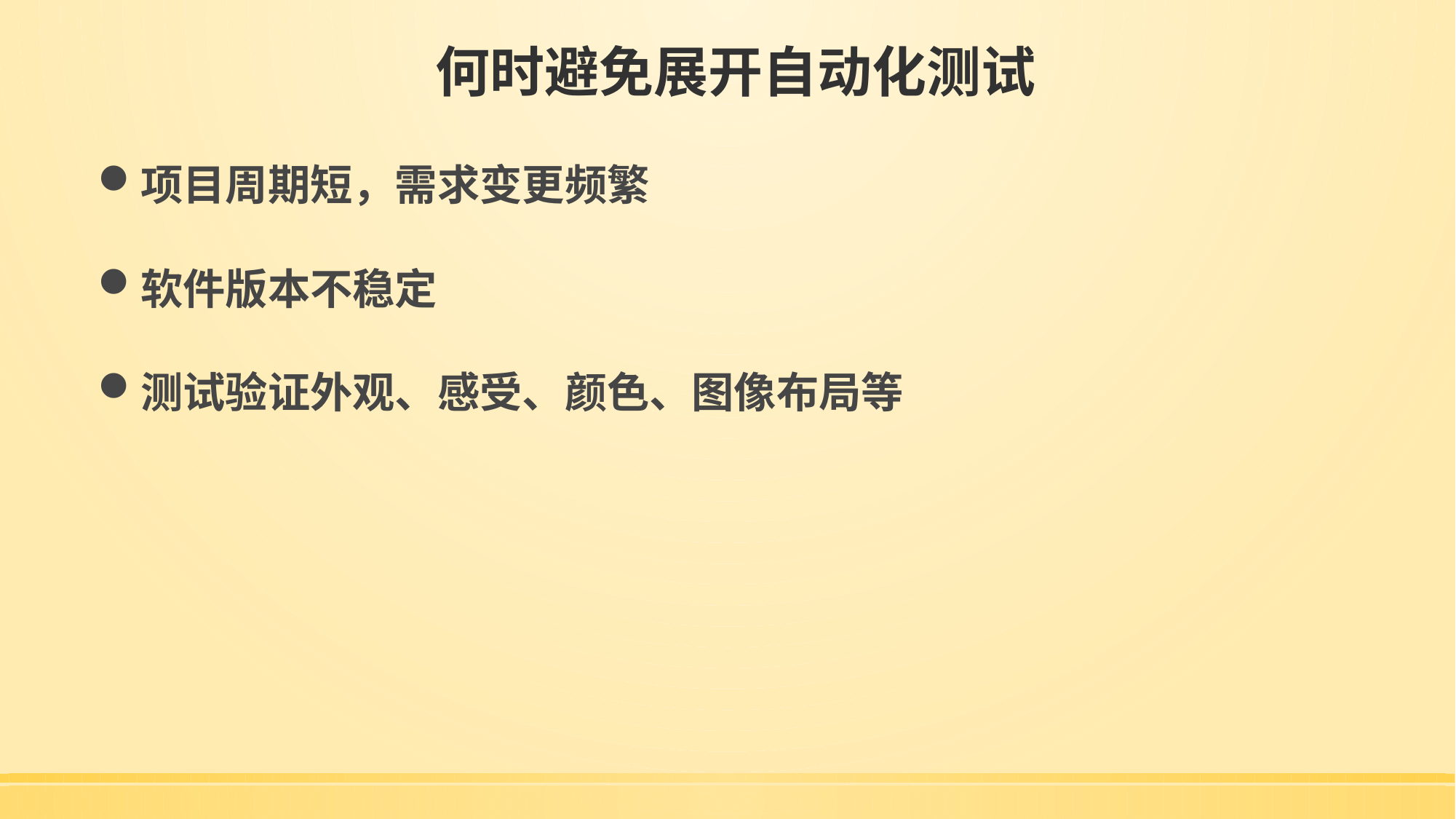

# 何时避免展开自动化测试
项目周期短，需求变更频繁
软件版本不稳定
测试验证外观、感受、颜色、图像布局等